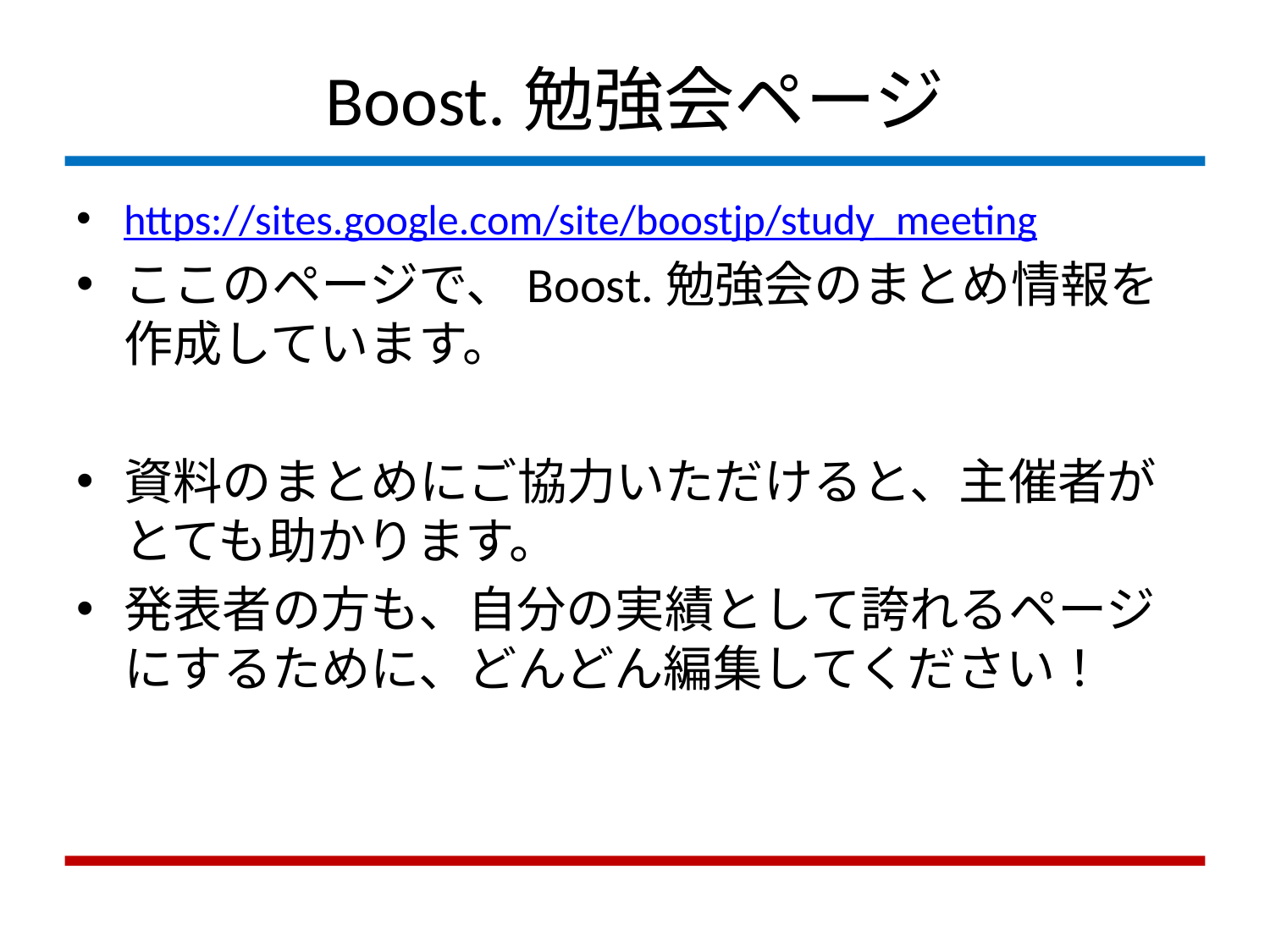

# Boost.勉強会ページ
https://sites.google.com/site/boostjp/study_meeting
ここのページで、Boost.勉強会のまとめ情報を作成しています。

資料のまとめにご協力いただけると、主催者がとても助かります。
発表者の方も、自分の実績として誇れるページにするために、どんどん編集してください！